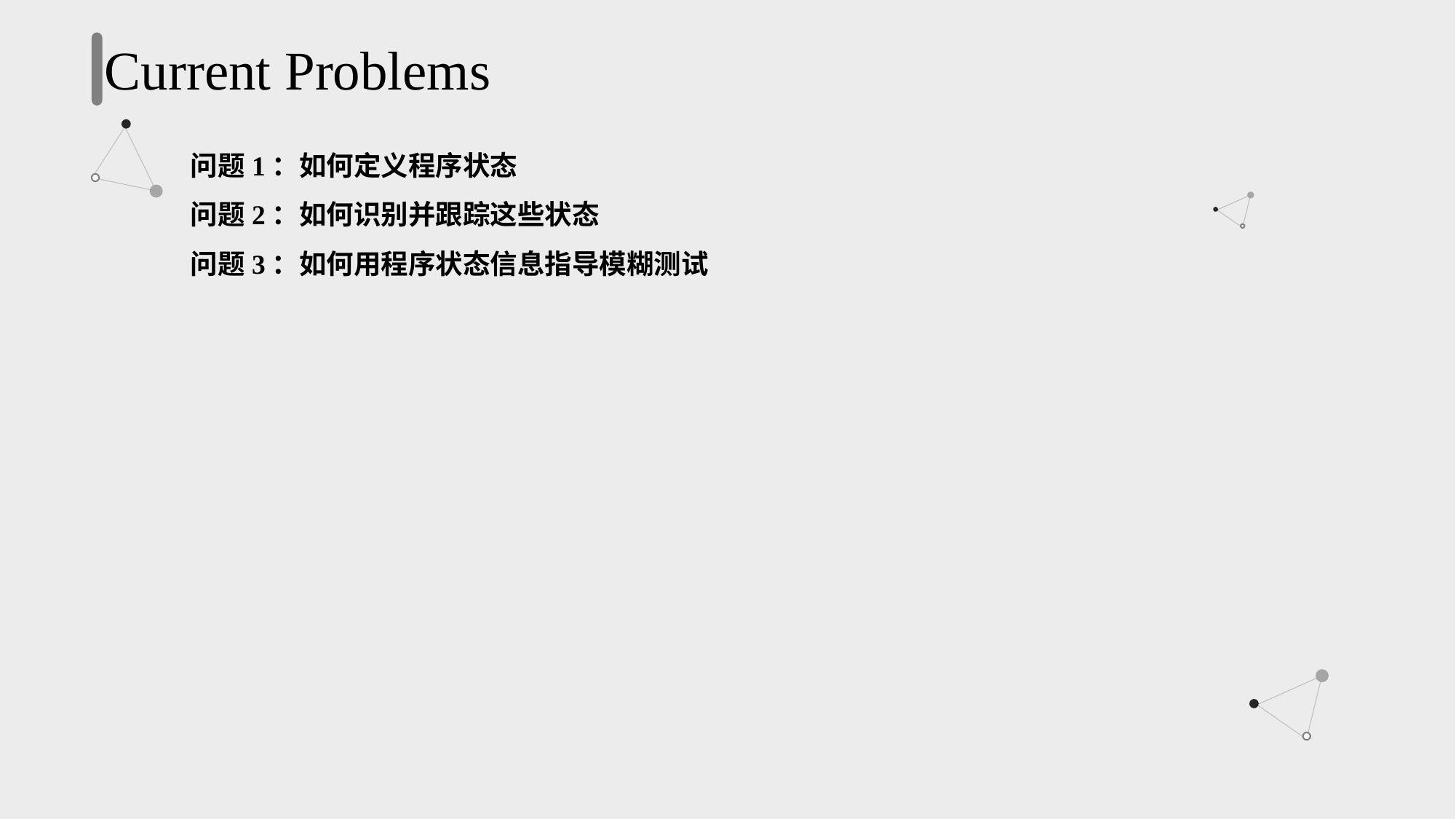

Current Problems

问题1：如何定义程序状态
问题2：如何识别并跟踪这些状态
问题3：如何用程序状态信息指导模糊测试